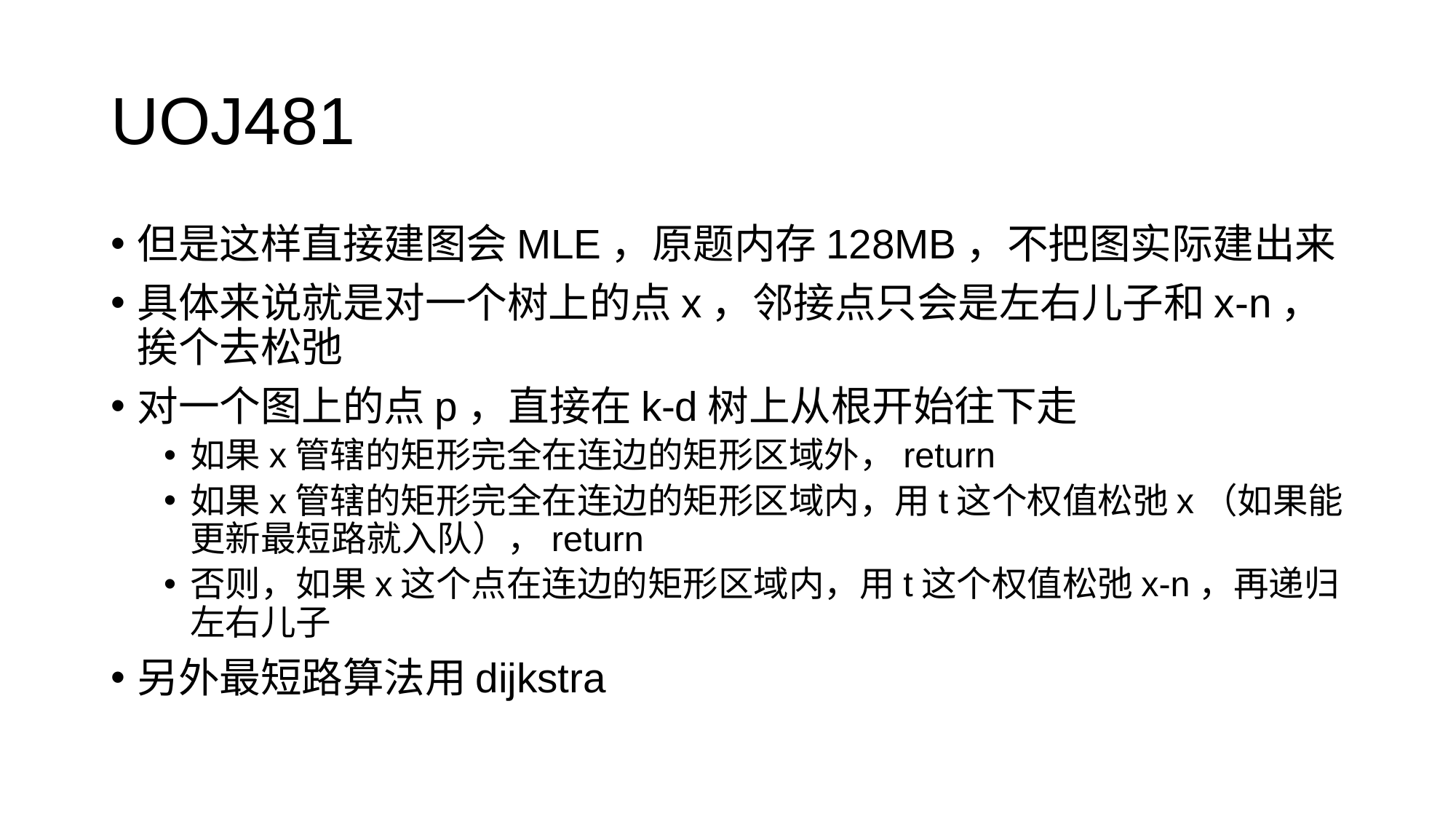

# UOJ481
但是这样直接建图会MLE，原题内存128MB，不把图实际建出来
具体来说就是对一个树上的点x，邻接点只会是左右儿子和x-n，挨个去松弛
对一个图上的点p，直接在k-d树上从根开始往下走
如果x管辖的矩形完全在连边的矩形区域外，return
如果x管辖的矩形完全在连边的矩形区域内，用t这个权值松弛x（如果能更新最短路就入队），return
否则，如果x这个点在连边的矩形区域内，用t这个权值松弛x-n，再递归左右儿子
另外最短路算法用dijkstra